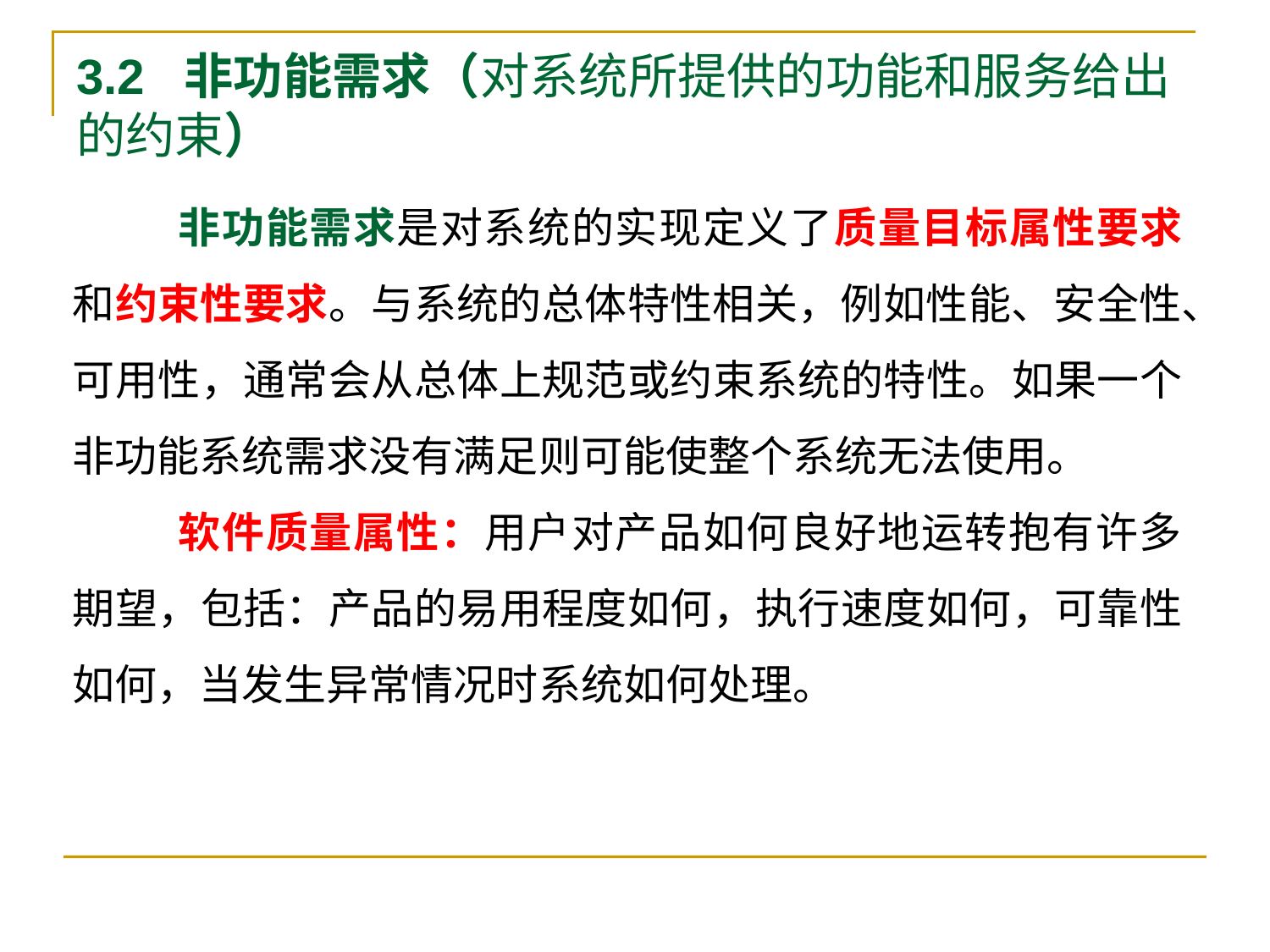

# 3.2  非功能需求（对系统所提供的功能和服务给出的约束）
非功能需求是对系统的实现定义了质量目标属性要求和约束性要求。与系统的总体特性相关，例如性能、安全性、可用性，通常会从总体上规范或约束系统的特性。如果一个非功能系统需求没有满足则可能使整个系统无法使用。
软件质量属性：用户对产品如何良好地运转抱有许多期望，包括：产品的易用程度如何，执行速度如何，可靠性如何，当发生异常情况时系统如何处理。